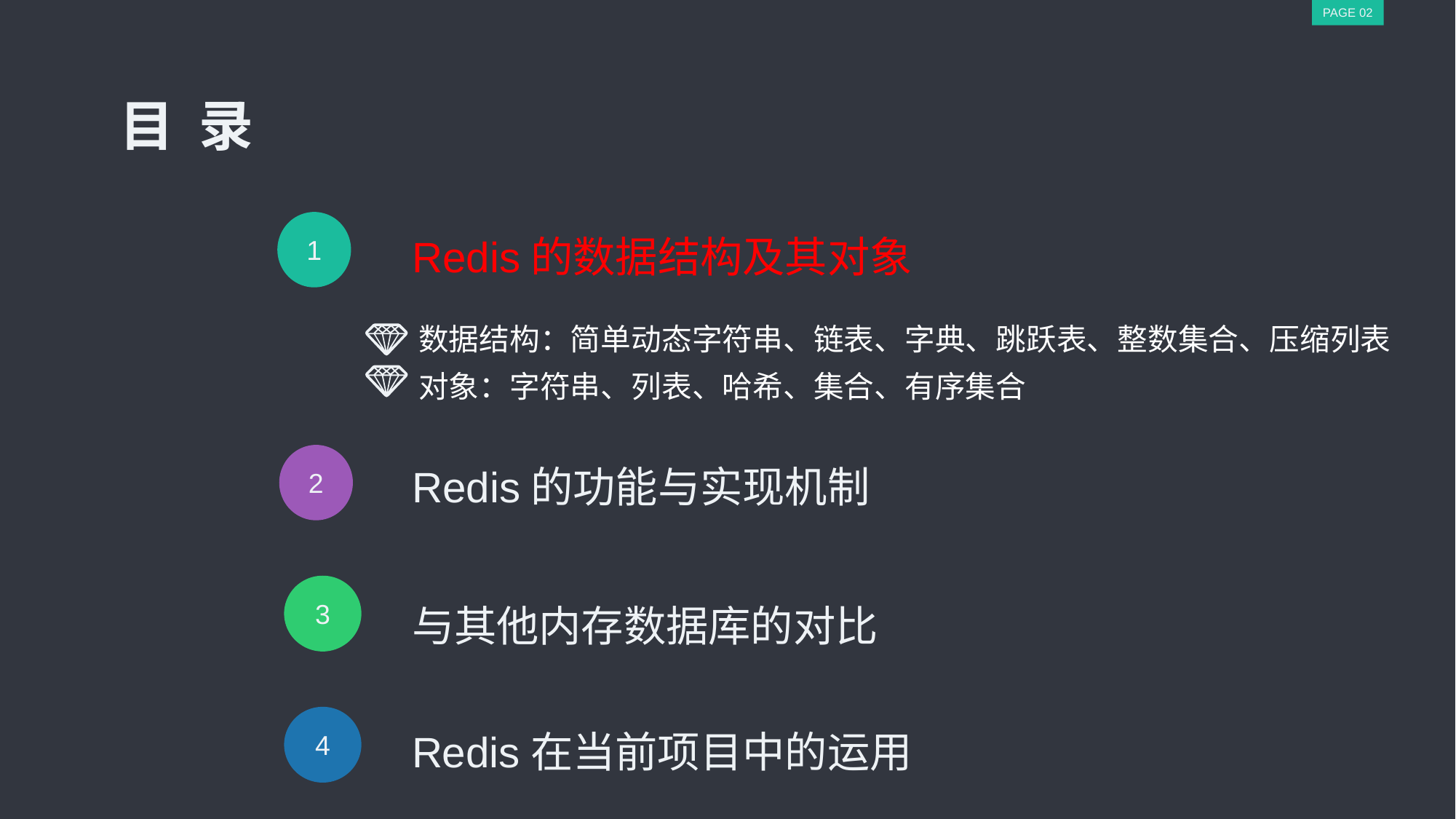

PAGE 02
目  录
Redis的数据结构及其对象
1
数据结构：简单动态字符串、链表、字典、跳跃表、整数集合、压缩列表
对象：字符串、列表、哈希、集合、有序集合

Redis的功能与实现机制
2
3
与其他内存数据库的对比
Redis在当前项目中的运用
4